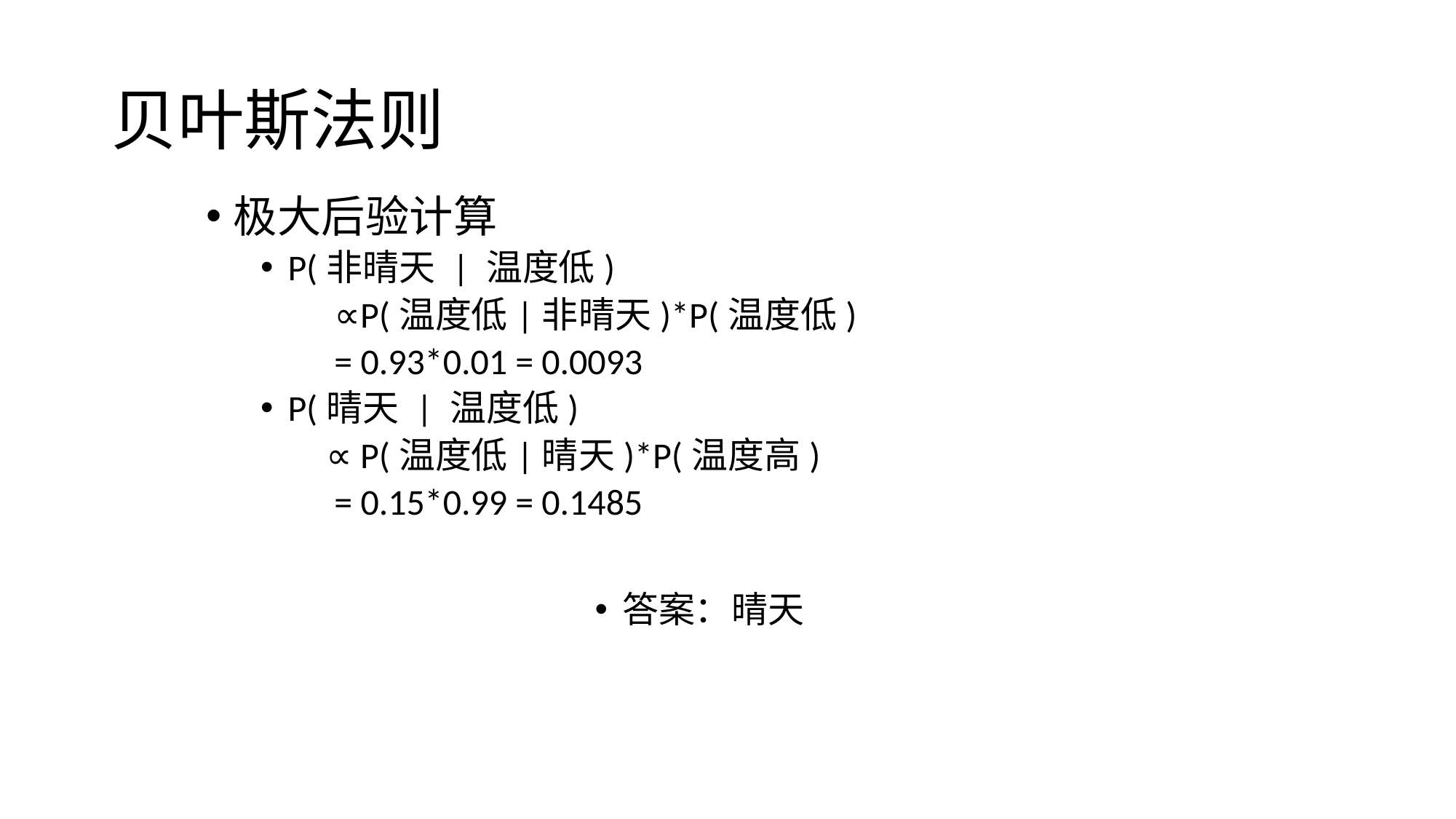

# 贝叶斯法则
极大后验计算
P(非晴天 | 温度低)
         ∝P(温度低|非晴天)*P(温度低)
         = 0.93*0.01 = 0.0093
P(晴天 | 温度低)
        ∝ P(温度低|晴天)*P(温度高)
         = 0.15*0.99 = 0.1485

答案：晴天
35